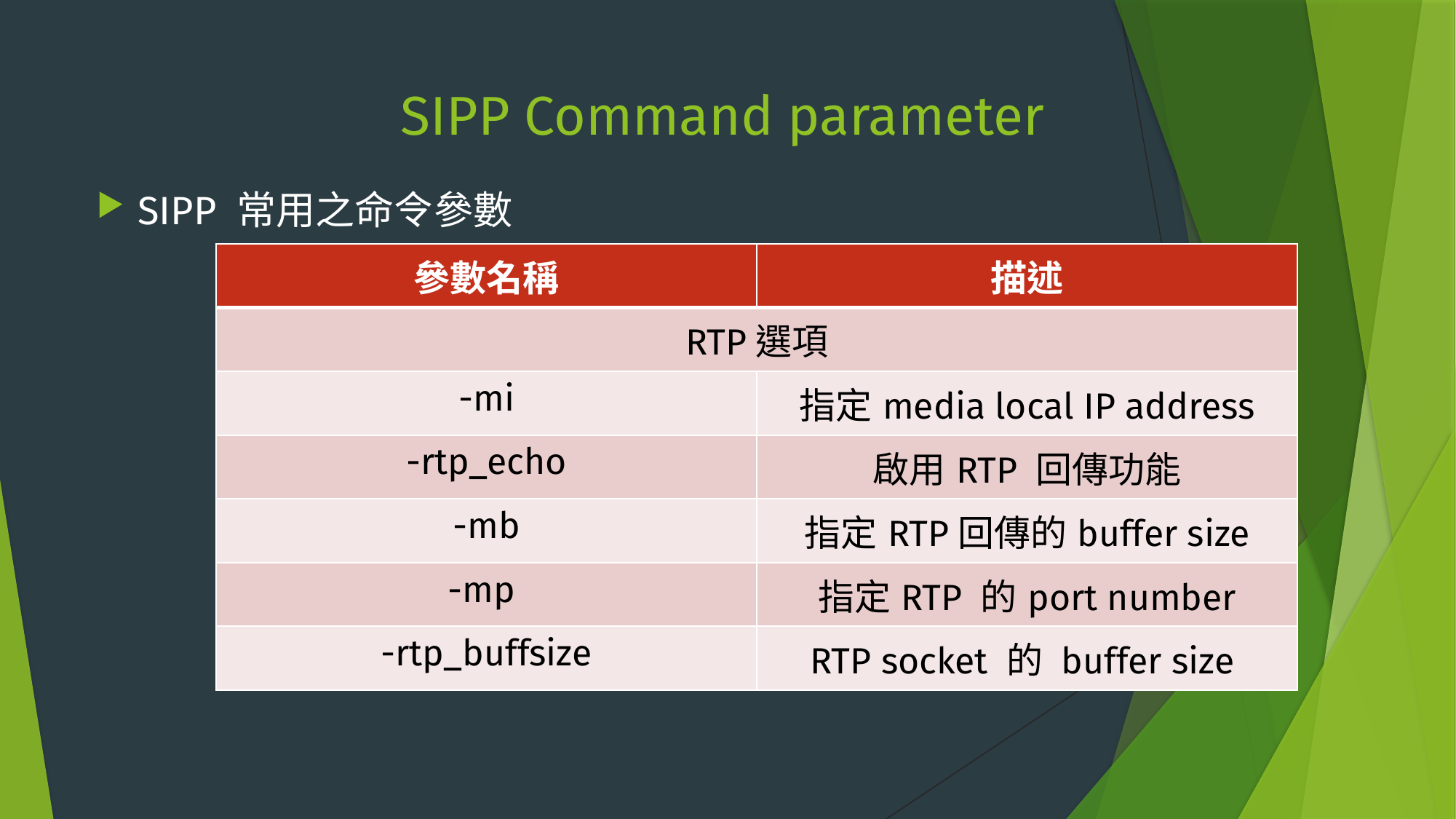

# SIPP Command parameter
SIPP 常用之命令參數

| 參數名稱 | 描述 |
| --- | --- |
| RTP選項 |  |
| -mi | 指定media local IP address |
| -rtp\_echo | 啟用RTP 回傳功能 |
| -mb | 指定RTP回傳的buffer size |
| -mp | 指定RTP 的port number |
| -rtp\_buffsize | RTP socket 的 buffer size |